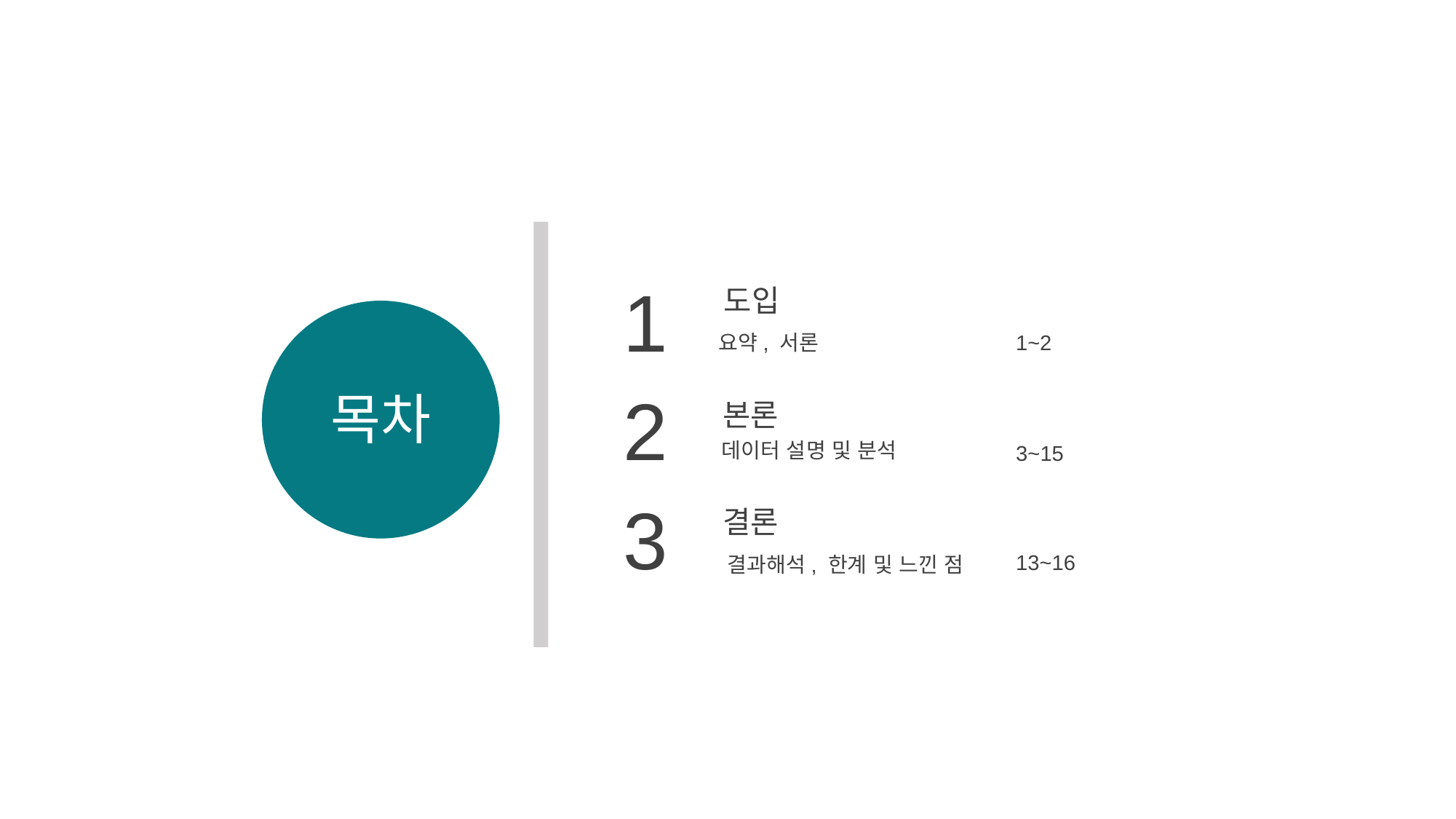

1
도입

요약, 서론
1~2
2
목차
본론
데이터 설명 및 분석
3~15
3
결론
13~16
결과해석, 한계 및 느낀 점